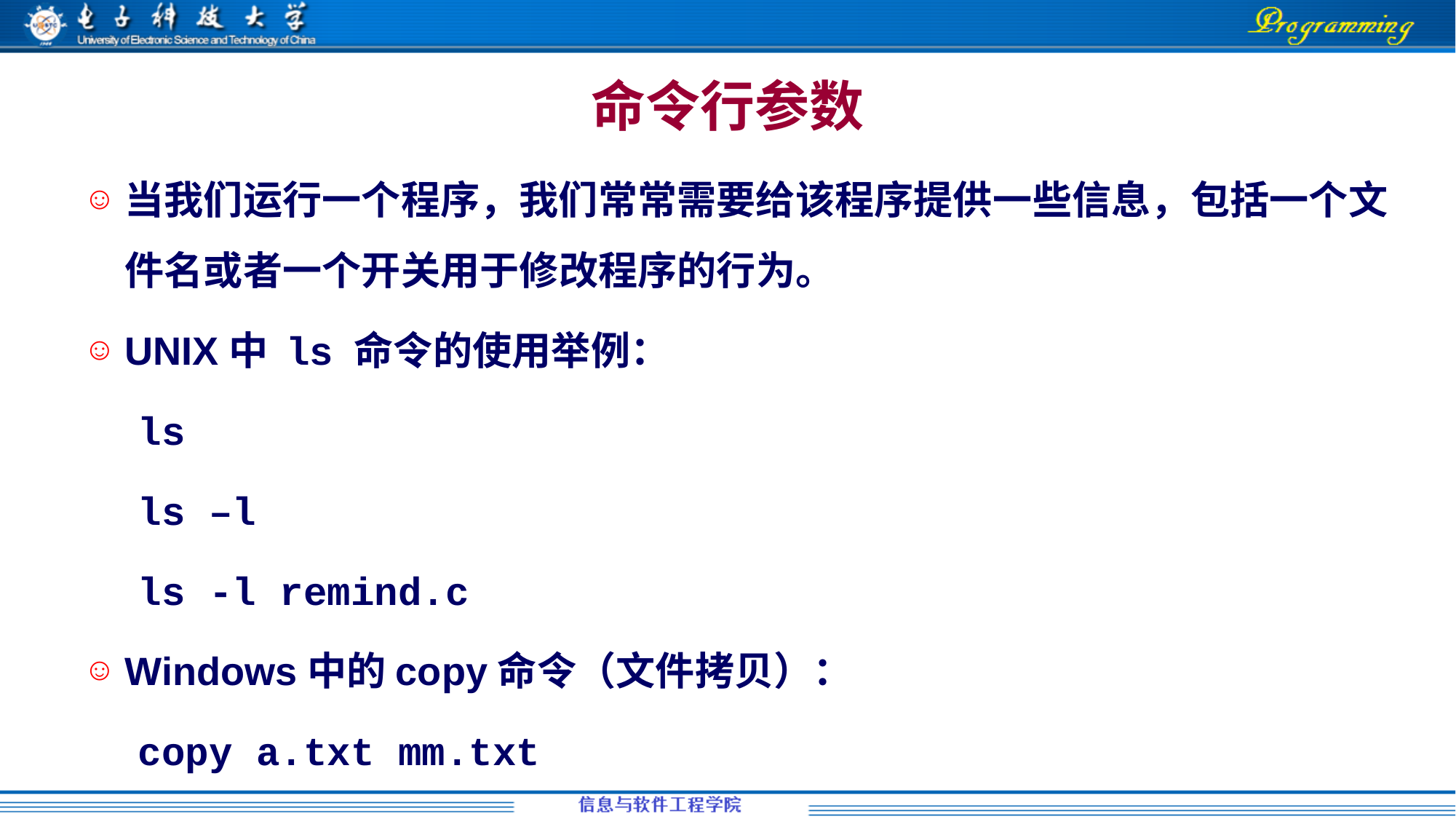

命令行参数
当我们运行一个程序，我们常常需要给该程序提供一些信息，包括一个文件名或者一个开关用于修改程序的行为。
UNIX中 ls 命令的使用举例：
ls
ls –l
ls -l remind.c
Windows中的copy命令（文件拷贝）：
copy a.txt mm.txt